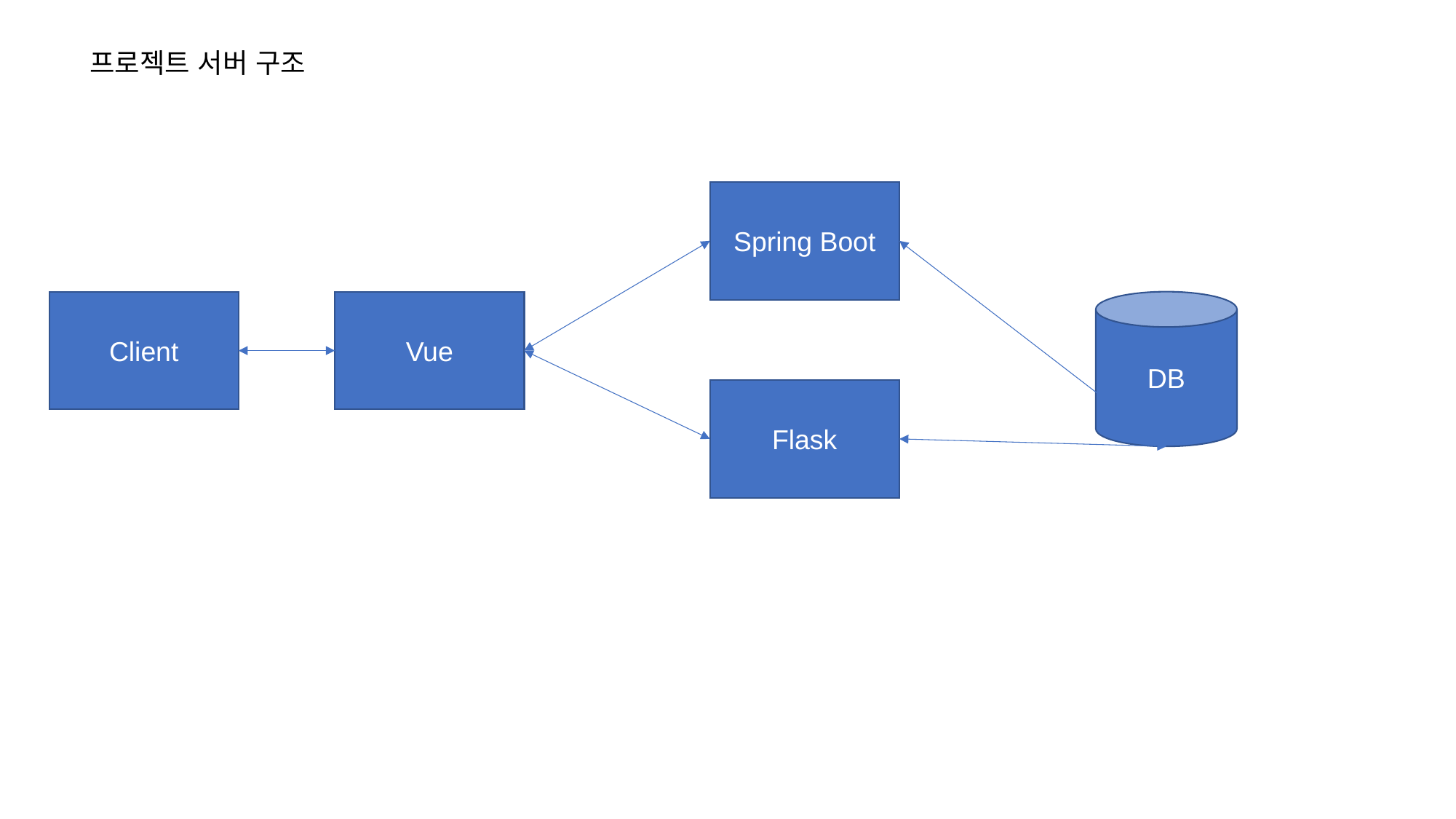

프로젝트 서버 구조
Spring Boot
Client
Vue
DB
Flask